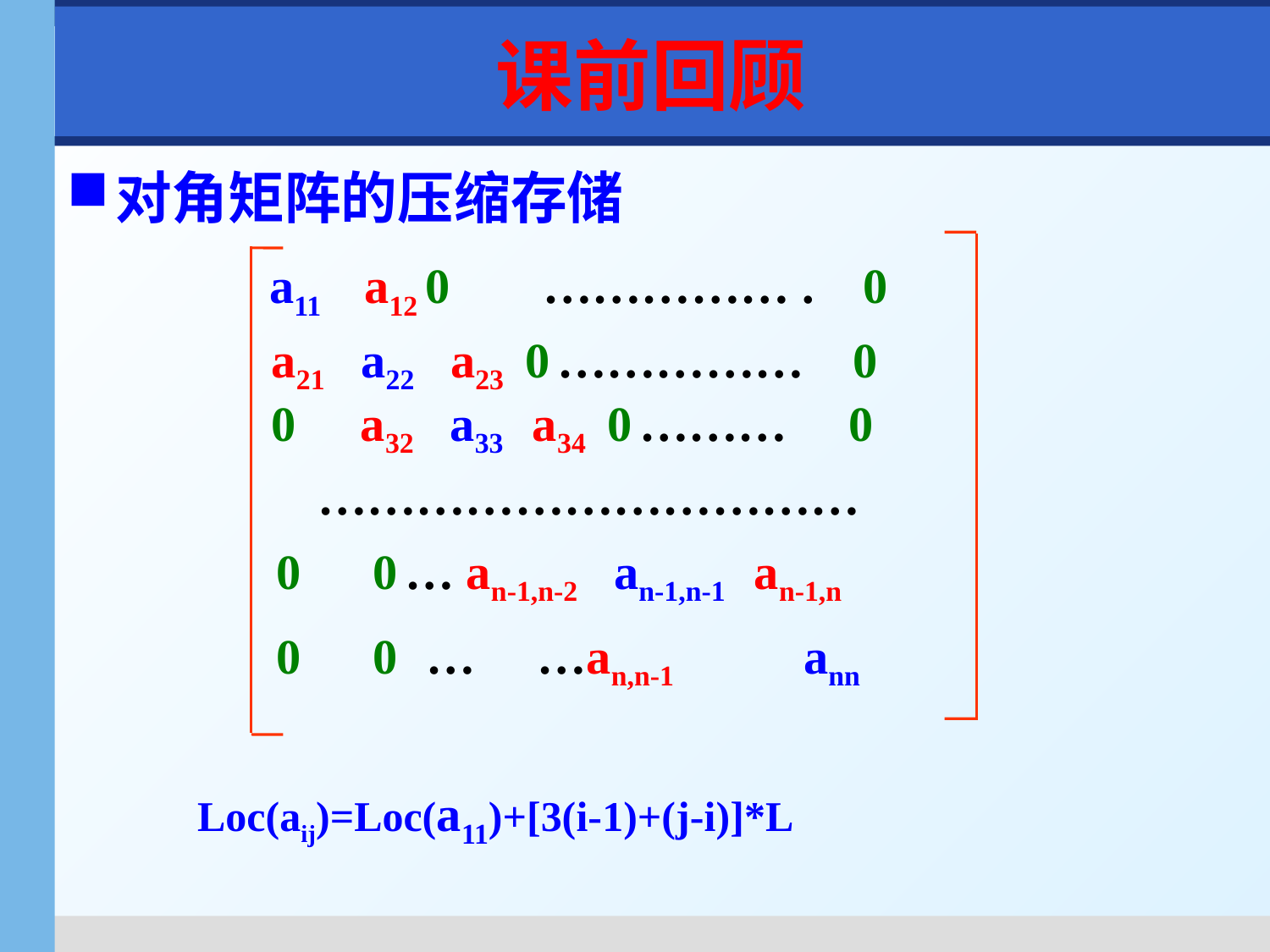

课前回顾
对角矩阵的压缩存储

             ……………………………

          0         a32     a33    a34   0 ………     0
            a11      a12 0        …………… .    0
             a21     a22     a23   0 ……………    0
 0          0 … an-1,n-2     an-1,n-1    an-1,n
 0          0    …     …an,n-1                  ann
Loc(aij)=Loc(a11)+[3(i-1)+(j-i)]*L